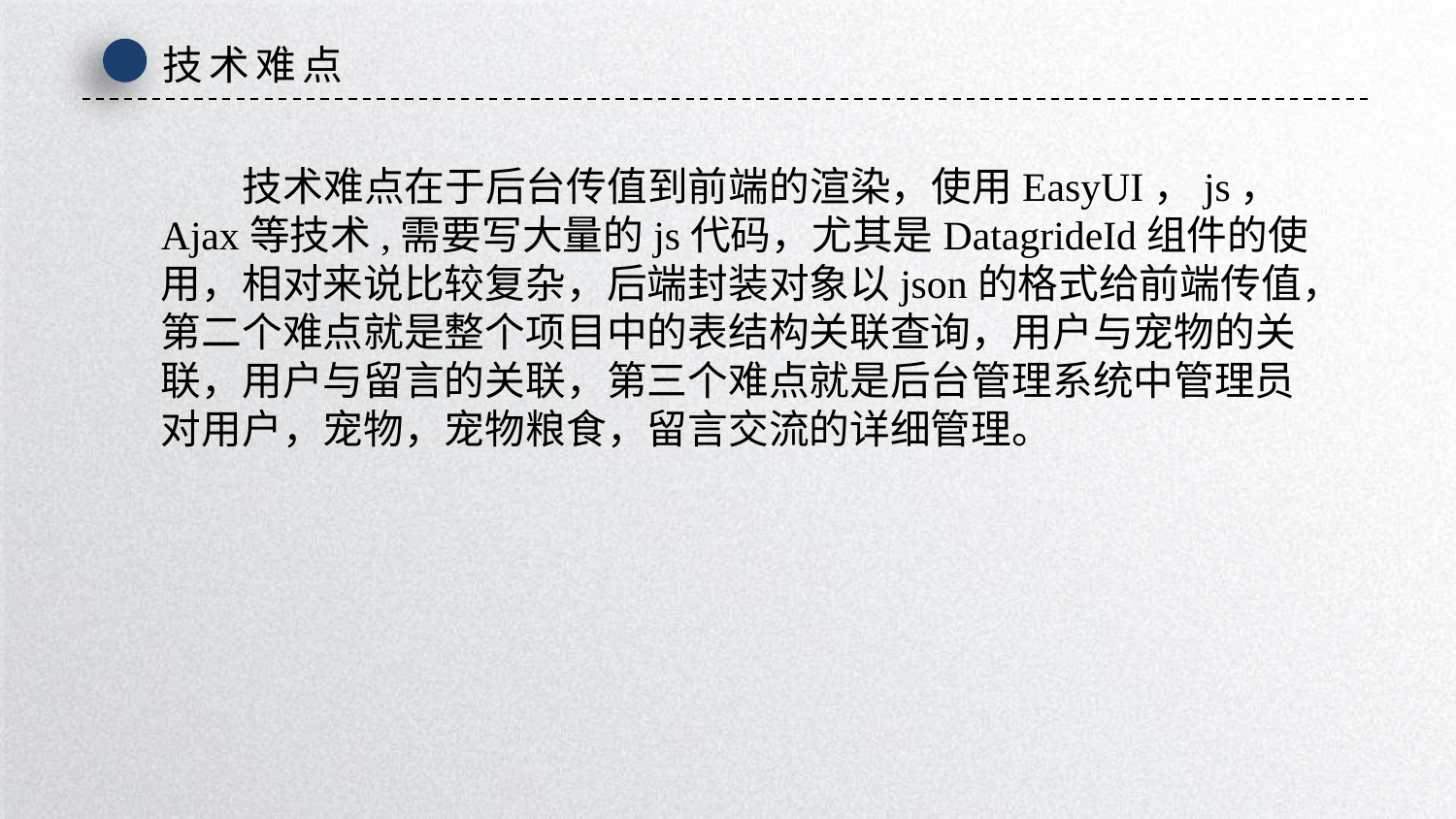

技术难点

        技术难点在于后台传值到前端的渲染，使用EasyUI，js，Ajax等技术,需要写大量的js代码，尤其是DatagrideId组件的使用，相对来说比较复杂，后端封装对象以json的格式给前端传值，第二个难点就是整个项目中的表结构关联查询，用户与宠物的关联，用户与留言的关联，第三个难点就是后台管理系统中管理员对用户，宠物，宠物粮食，留言交流的详细管理。
延时符